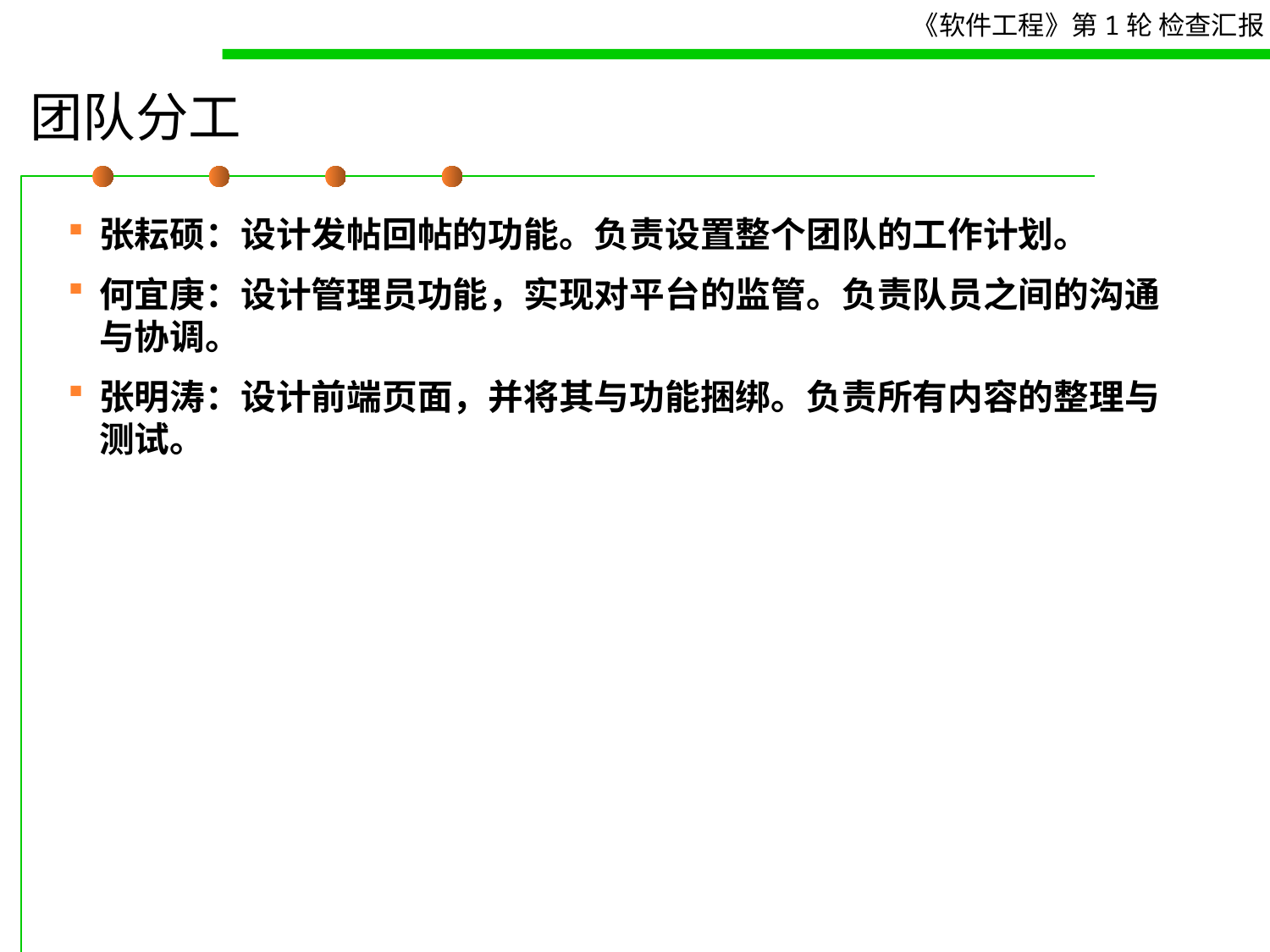

# 团队分工
张耘硕：设计发帖回帖的功能。负责设置整个团队的工作计划。
何宜庚：设计管理员功能，实现对平台的监管。负责队员之间的沟通与协调。
张明涛：设计前端页面，并将其与功能捆绑。负责所有内容的整理与测试。